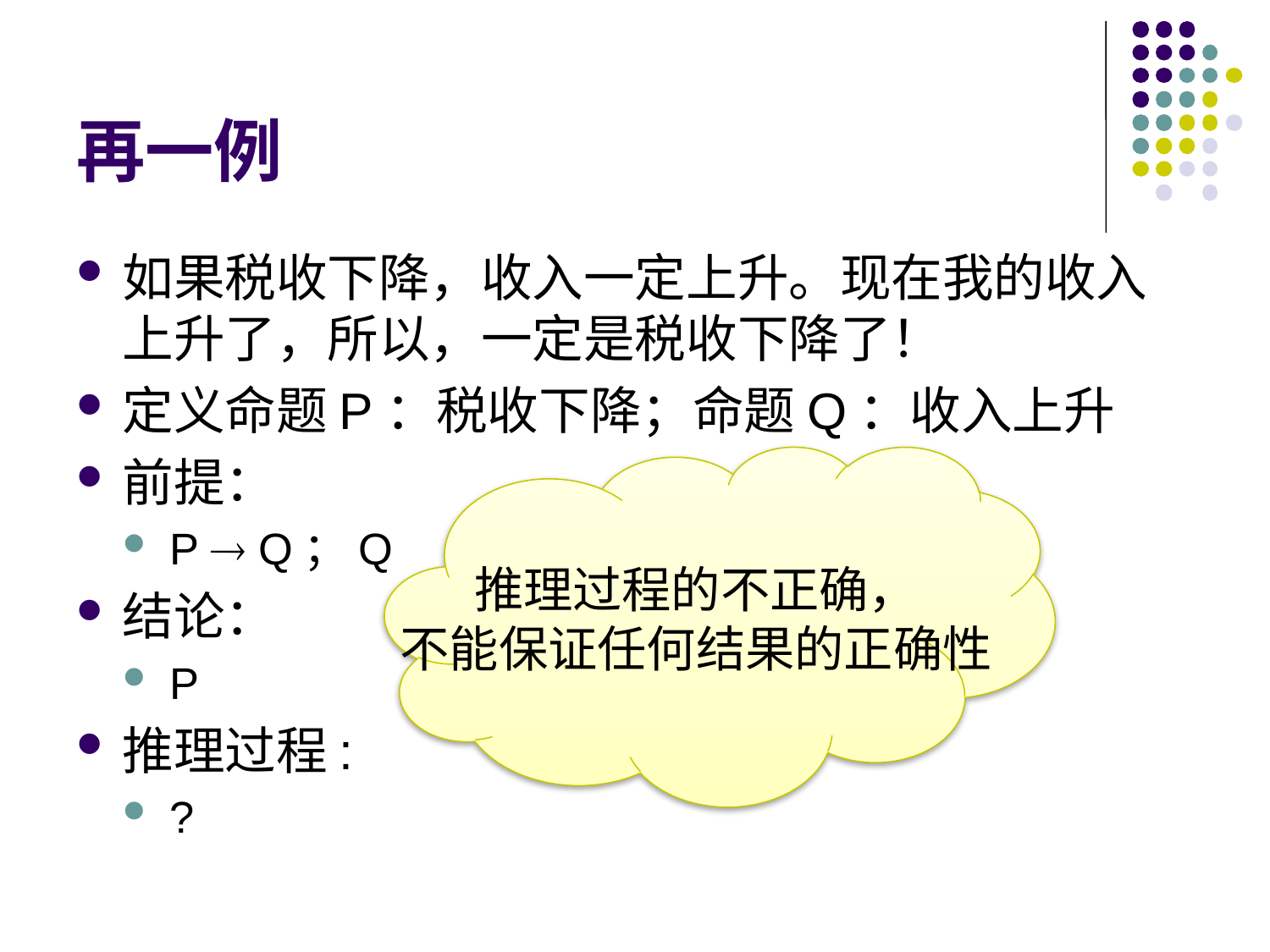

# 再一例
如果税收下降，收入一定上升。现在我的收入上升了，所以，一定是税收下降了！
定义命题P：税收下降；命题Q：收入上升
前提：
P → Q；Q
结论：
P
推理过程:
?
推理过程的不正确，
不能保证任何结果的正确性